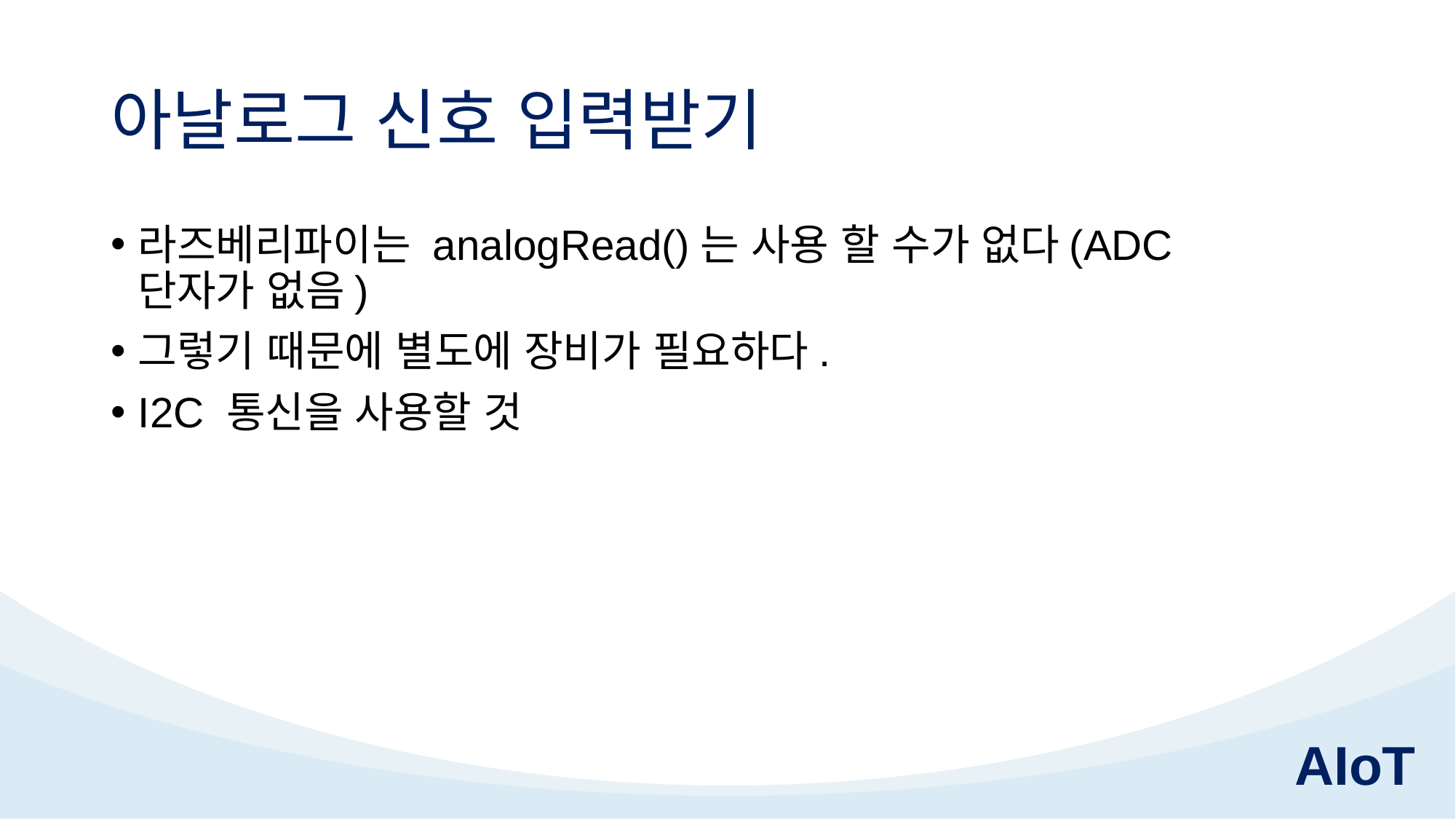

# 아날로그 신호 입력받기
라즈베리파이는 analogRead()는 사용 할 수가 없다(ADC단자가 없음)
그렇기 때문에 별도에 장비가 필요하다.
I2C 통신을 사용할 것